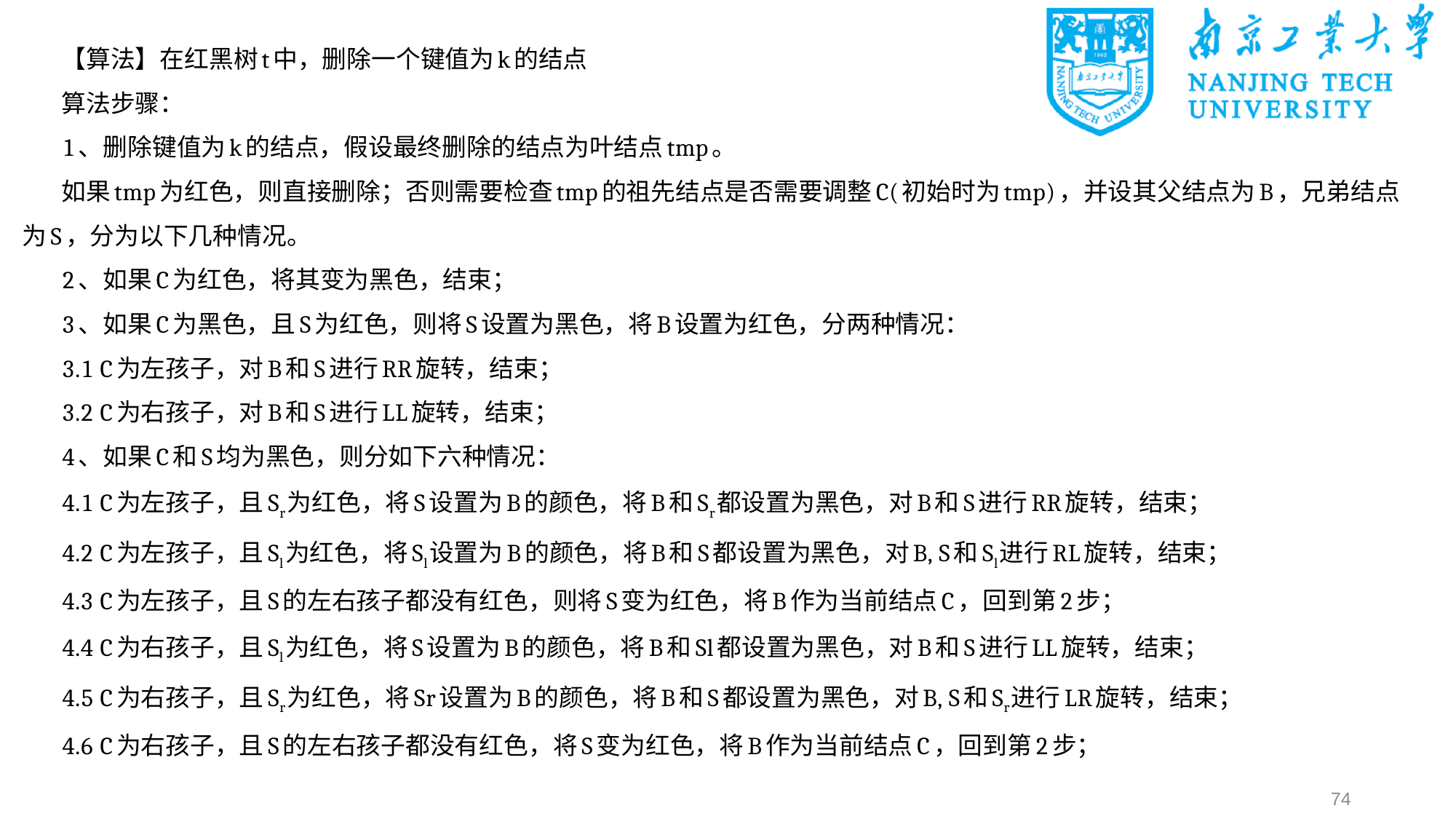

【算法】在红黑树t中，删除一个键值为k的结点
算法步骤：
1、删除键值为k的结点，假设最终删除的结点为叶结点tmp。
如果tmp为红色，则直接删除；否则需要检查tmp的祖先结点是否需要调整C(初始时为tmp)，并设其父结点为B，兄弟结点为S，分为以下几种情况。
2、如果C为红色，将其变为黑色，结束；
3、如果C为黑色，且S为红色，则将S设置为黑色，将B设置为红色，分两种情况：
3.1 C为左孩子，对B和S进行RR旋转，结束；
3.2 C为右孩子，对B和S进行LL旋转，结束；
4、如果C和S均为黑色，则分如下六种情况：
4.1 C为左孩子，且Sr为红色，将S设置为B的颜色，将B和Sr都设置为黑色，对B和S进行RR旋转，结束；
4.2 C为左孩子，且Sl为红色，将Sl设置为B的颜色，将B和S都设置为黑色，对B, S和Sl进行RL旋转，结束；
4.3 C为左孩子，且S的左右孩子都没有红色，则将S变为红色，将B作为当前结点C，回到第2步；
4.4 C为右孩子，且Sl为红色，将S设置为B的颜色，将B和Sl都设置为黑色，对B和S进行LL旋转，结束；
4.5 C为右孩子，且Sr为红色，将Sr设置为B的颜色，将B和S都设置为黑色，对B, S和Sr进行LR旋转，结束；
4.6 C为右孩子，且S的左右孩子都没有红色，将S变为红色，将B作为当前结点C，回到第2步；
74